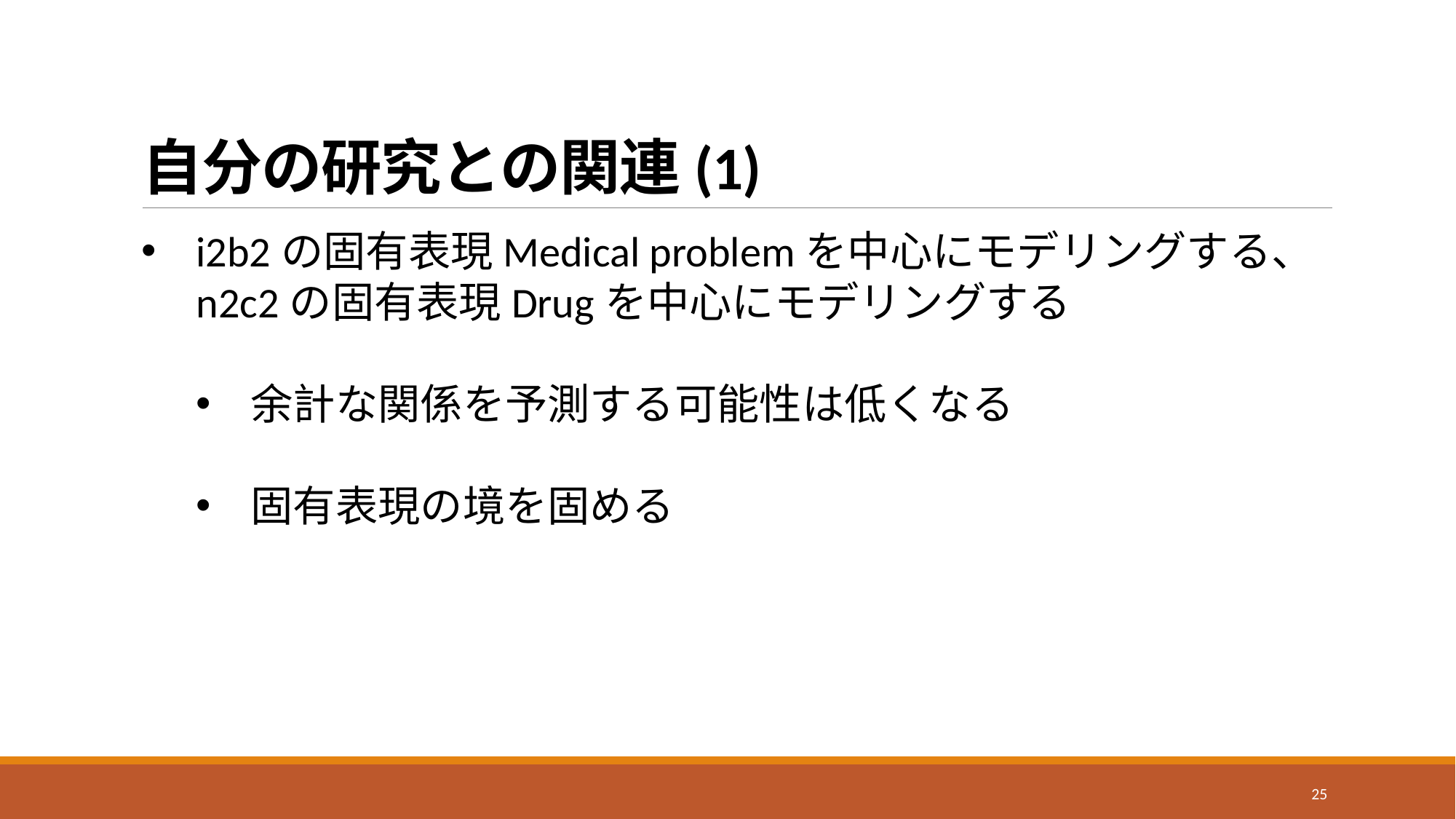

# 自分の研究との関連(1)
i2b2の固有表現Medical problemを中心にモデリングする、n2c2の固有表現Drugを中心にモデリングする

余計な関係を予測する可能性は低くなる

固有表現の境を固める

25